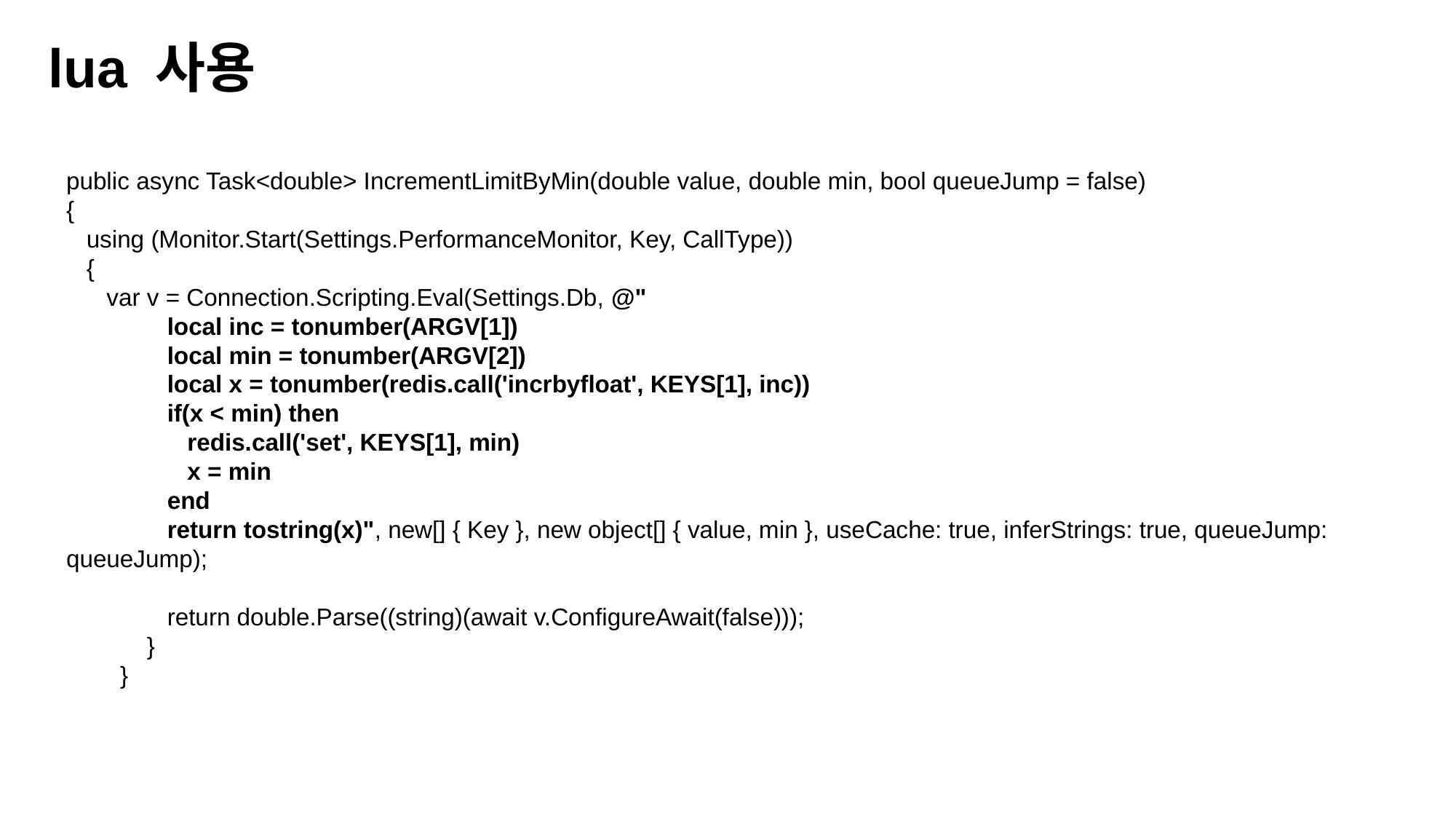

lua 사용
public async Task<double> IncrementLimitByMin(double value, double min, bool queueJump = false)
{
   using (Monitor.Start(Settings.PerformanceMonitor, Key, CallType))
   {
      var v = Connection.Scripting.Eval(Settings.Db, @"
               local inc = tonumber(ARGV[1])
               local min = tonumber(ARGV[2])
               local x = tonumber(redis.call('incrbyfloat', KEYS[1], inc))
               if(x < min) then
                  redis.call('set', KEYS[1], min)
                  x = min
               end
               return tostring(x)", new[] { Key }, new object[] { value, min }, useCache: true, inferStrings: true, queueJump: queueJump);

               return double.Parse((string)(await v.ConfigureAwait(false)));
            }
        }